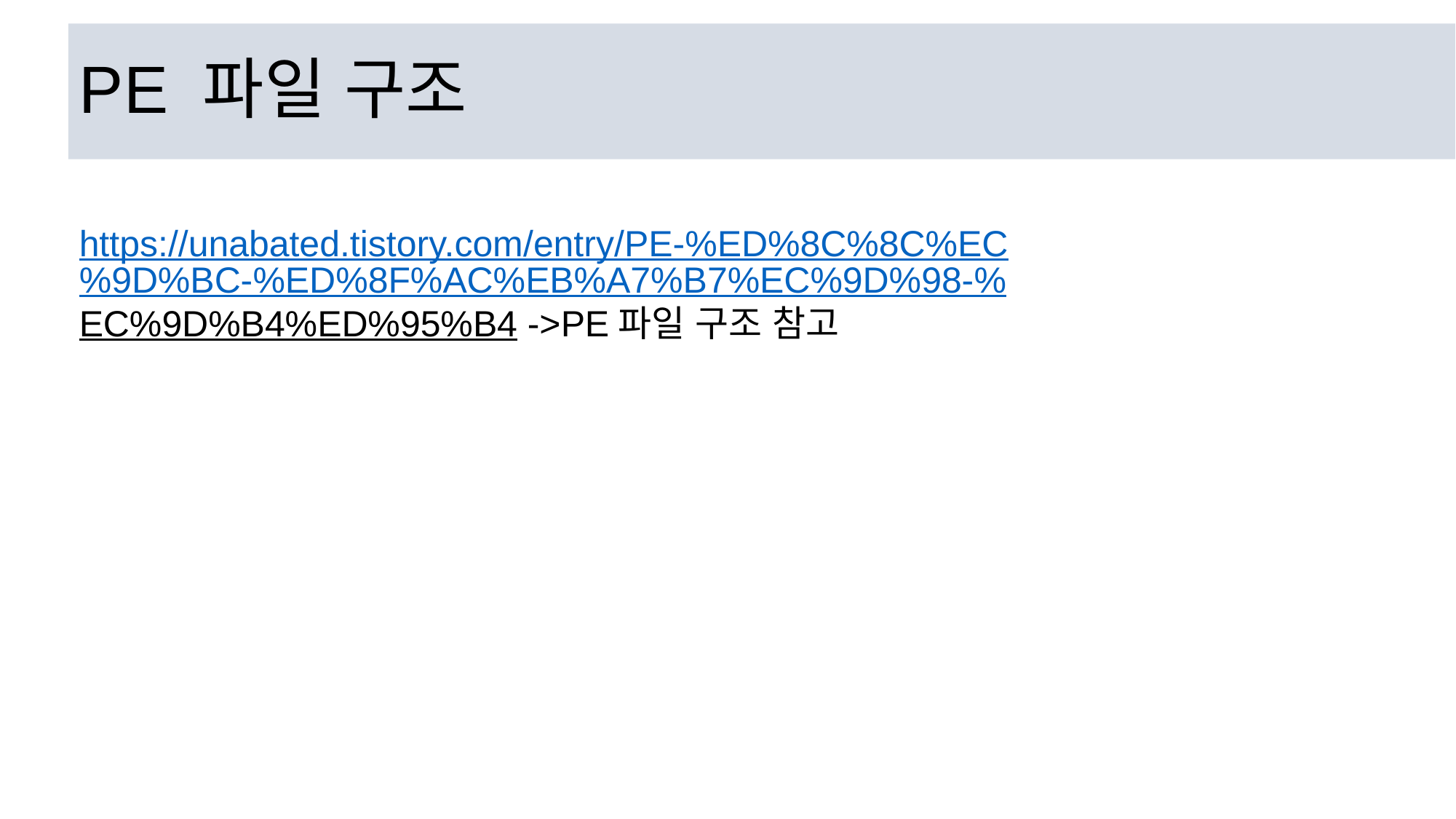

# PE 파일 구조
https://unabated.tistory.com/entry/PE-%ED%8C%8C%EC%9D%BC-%ED%8F%AC%EB%A7%B7%EC%9D%98-%EC%9D%B4%ED%95%B4 ->PE파일 구조 참고